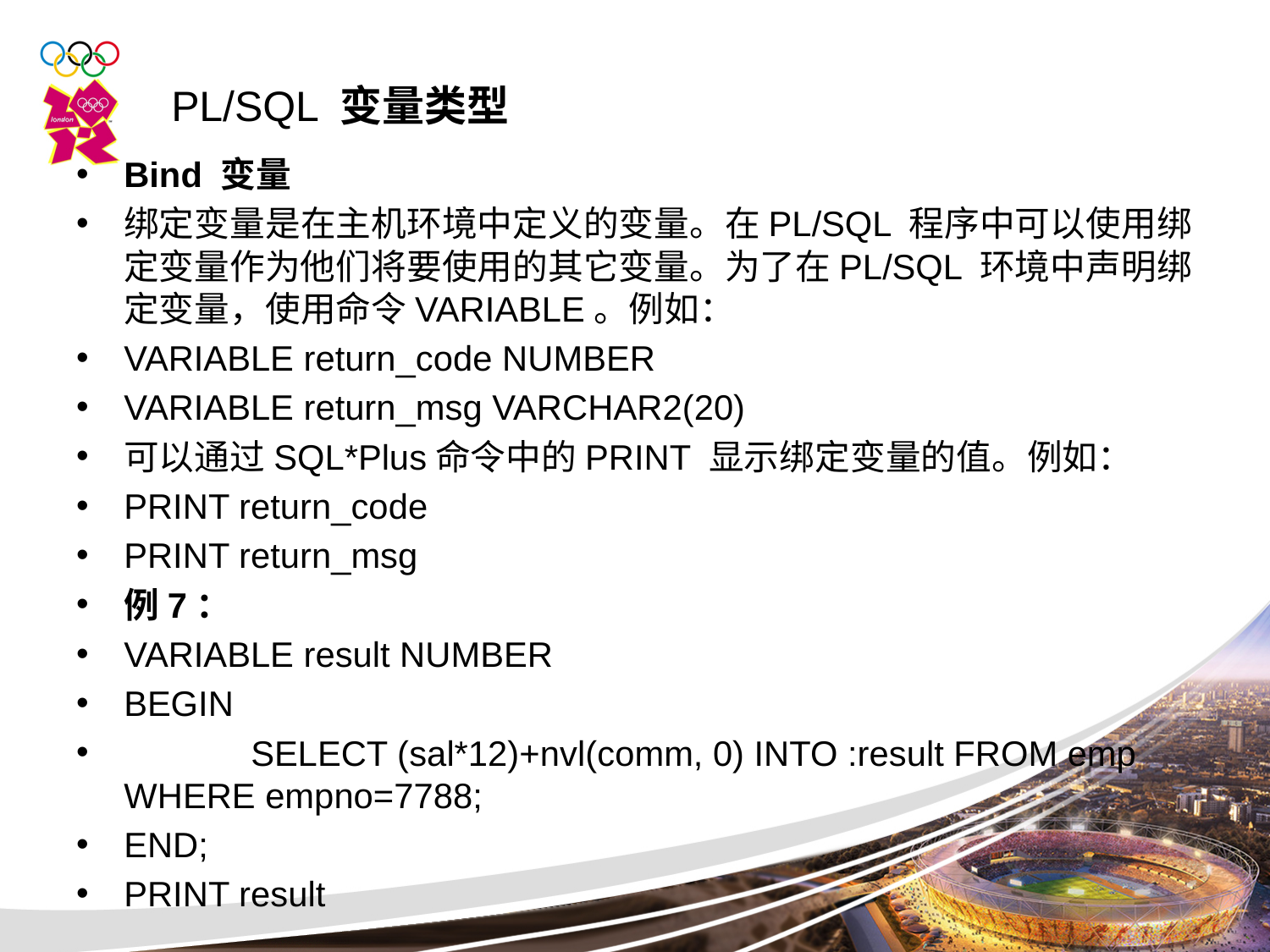

PL/SQL 变量类型
Bind 变量
绑定变量是在主机环境中定义的变量。在PL/SQL 程序中可以使用绑定变量作为他们将要使用的其它变量。为了在PL/SQL 环境中声明绑定变量，使用命令VARIABLE。例如：
VARIABLE return_code NUMBER
VARIABLE return_msg VARCHAR2(20)
可以通过SQL*Plus命令中的PRINT 显示绑定变量的值。例如：
PRINT return_code
PRINT return_msg
例7：
VARIABLE result NUMBER
BEGIN
	SELECT (sal*12)+nvl(comm, 0) INTO :result FROM emp WHERE empno=7788;
END;
PRINT result